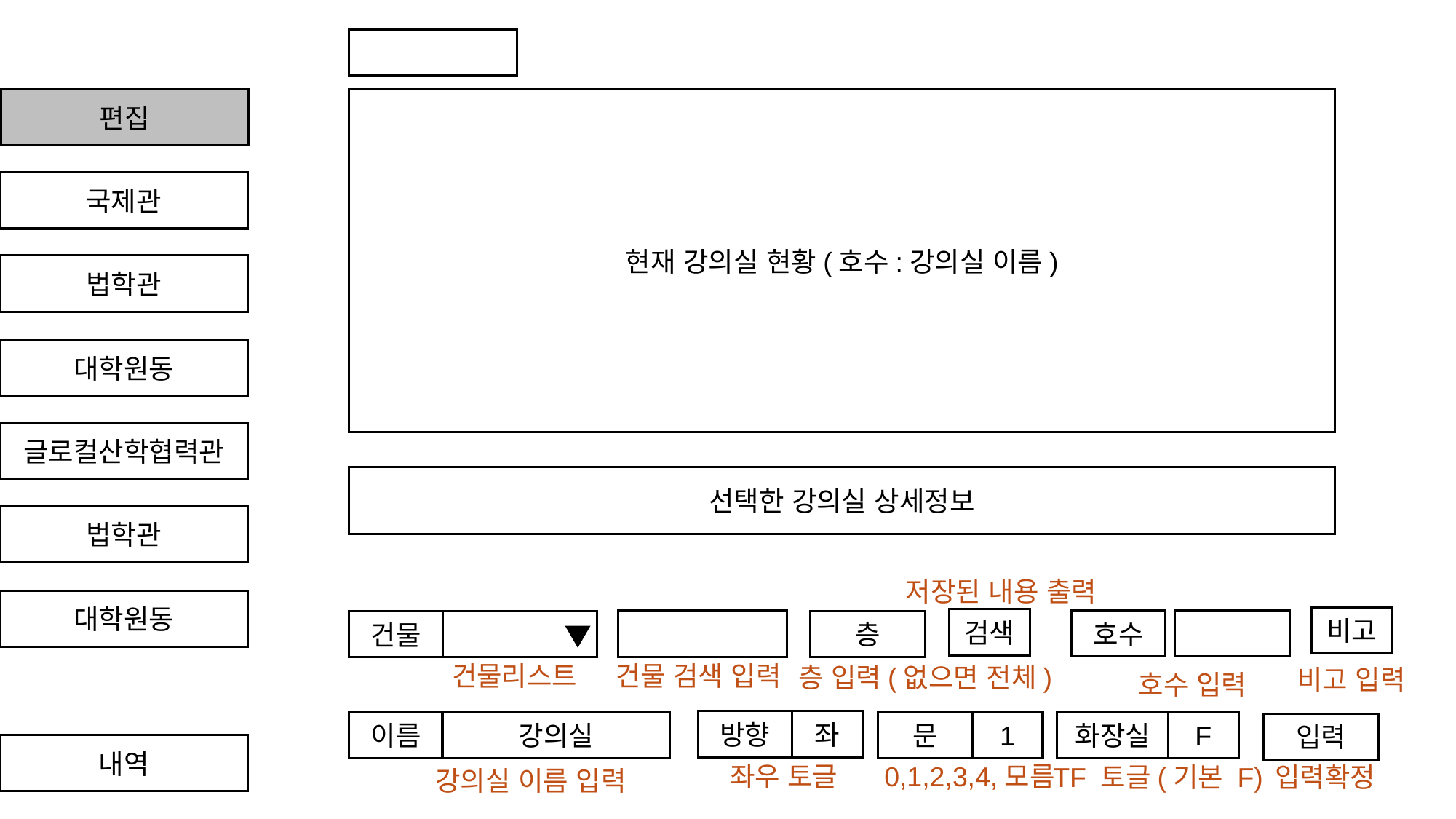

편집
현재 강의실 현황(호수:강의실 이름)
국제관
법학관
대학원동
글로컬산학협력관
선택한 강의실 상세정보
법학관
저장된 내용 출력
대학원동
비고
검색
호수

층

건물

좌
방향
이름
강의실
1
F
문
화장실
입력
건물 검색 입력
건물리스트
층 입력(없으면 전체)
비고 입력
호수 입력
내역
좌우 토글
0,1,2,3,4,모름
TF 토글(기본 F)
입력확정
강의실 이름 입력